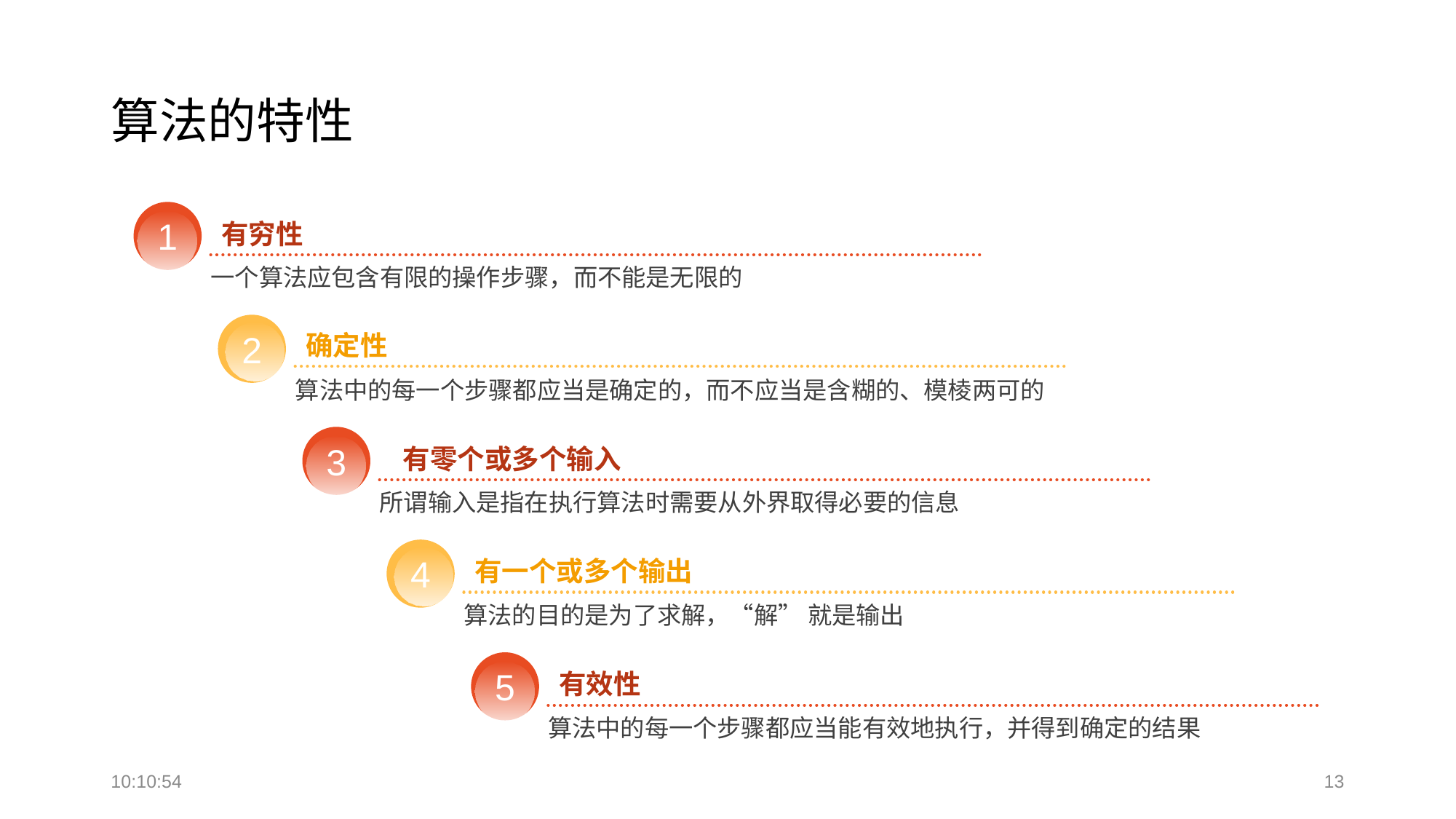

# 算法的特性
1

有穷性

一个算法应包含有限的操作步骤，而不能是无限的
2

确定性

算法中的每一个步骤都应当是确定的，而不应当是含糊的、模棱两可的
3

 有零个或多个输入

所谓输入是指在执行算法时需要从外界取得必要的信息
4

有一个或多个输出

算法的目的是为了求解，“解” 就是输出
5

有效性

算法中的每一个步骤都应当能有效地执行，并得到确定的结果
10:10:54
13